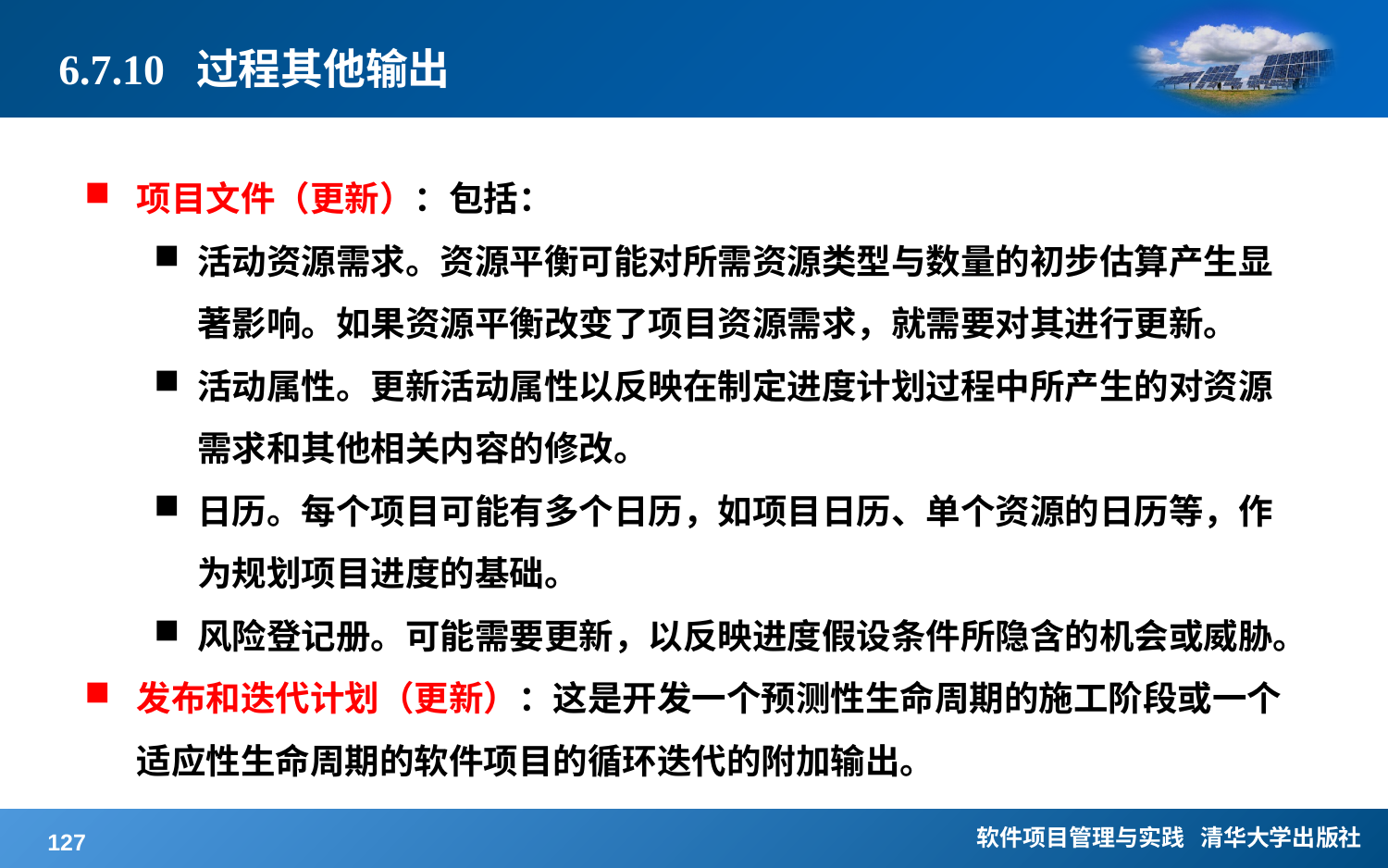

# 6.7.10  过程其他输出
项目文件（更新）：包括：
活动资源需求。资源平衡可能对所需资源类型与数量的初步估算产生显著影响。如果资源平衡改变了项目资源需求，就需要对其进行更新。
活动属性。更新活动属性以反映在制定进度计划过程中所产生的对资源需求和其他相关内容的修改。
日历。每个项目可能有多个日历，如项目日历、单个资源的日历等，作为规划项目进度的基础。
风险登记册。可能需要更新，以反映进度假设条件所隐含的机会或威胁。
发布和迭代计划（更新）：这是开发一个预测性生命周期的施工阶段或一个适应性生命周期的软件项目的循环迭代的附加输出。